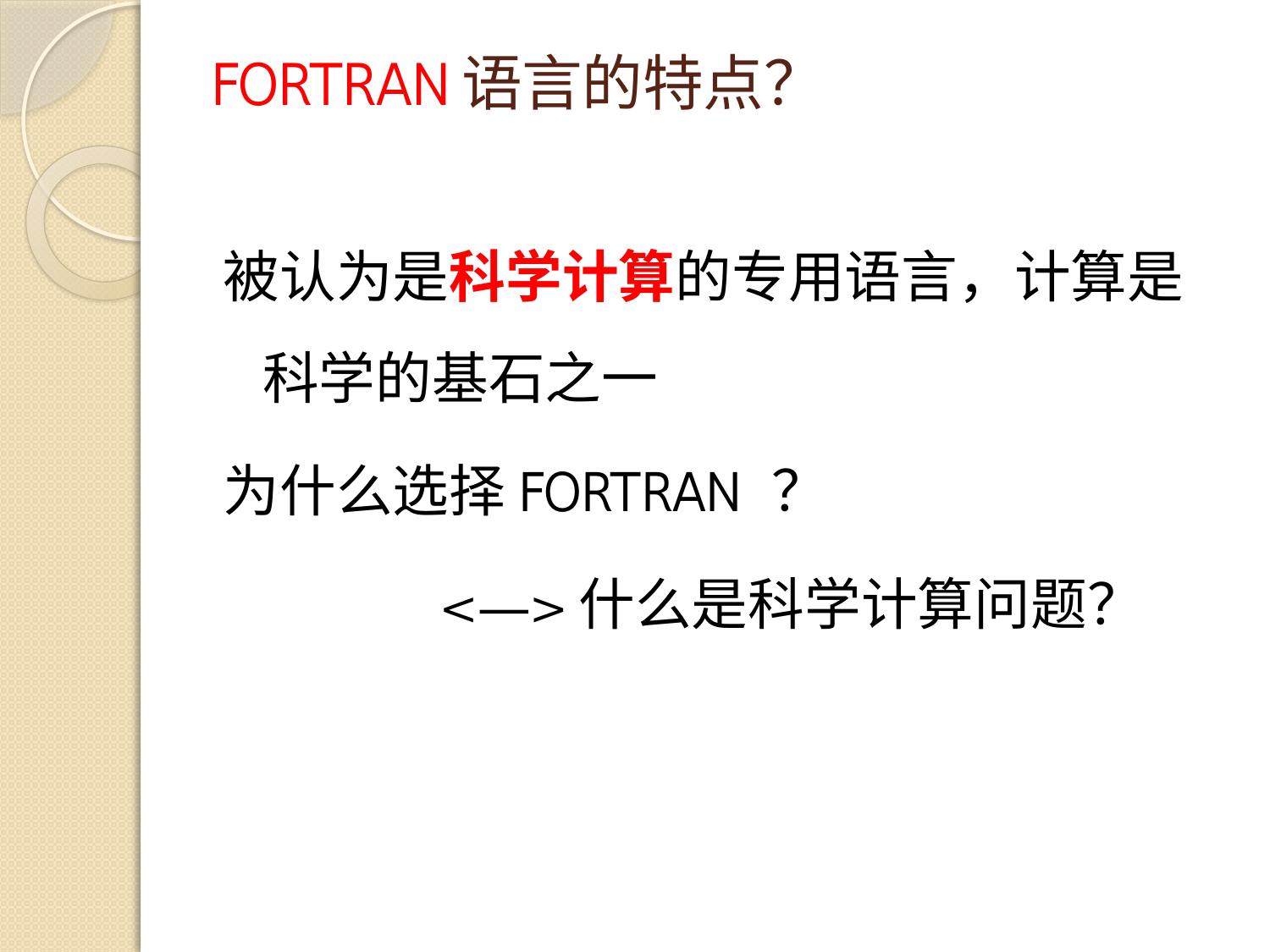

# FORTRAN语言的特点？
被认为是科学计算的专用语言，计算是科学的基石之一
为什么选择FORTRAN ？
             <—>什么是科学计算问题？